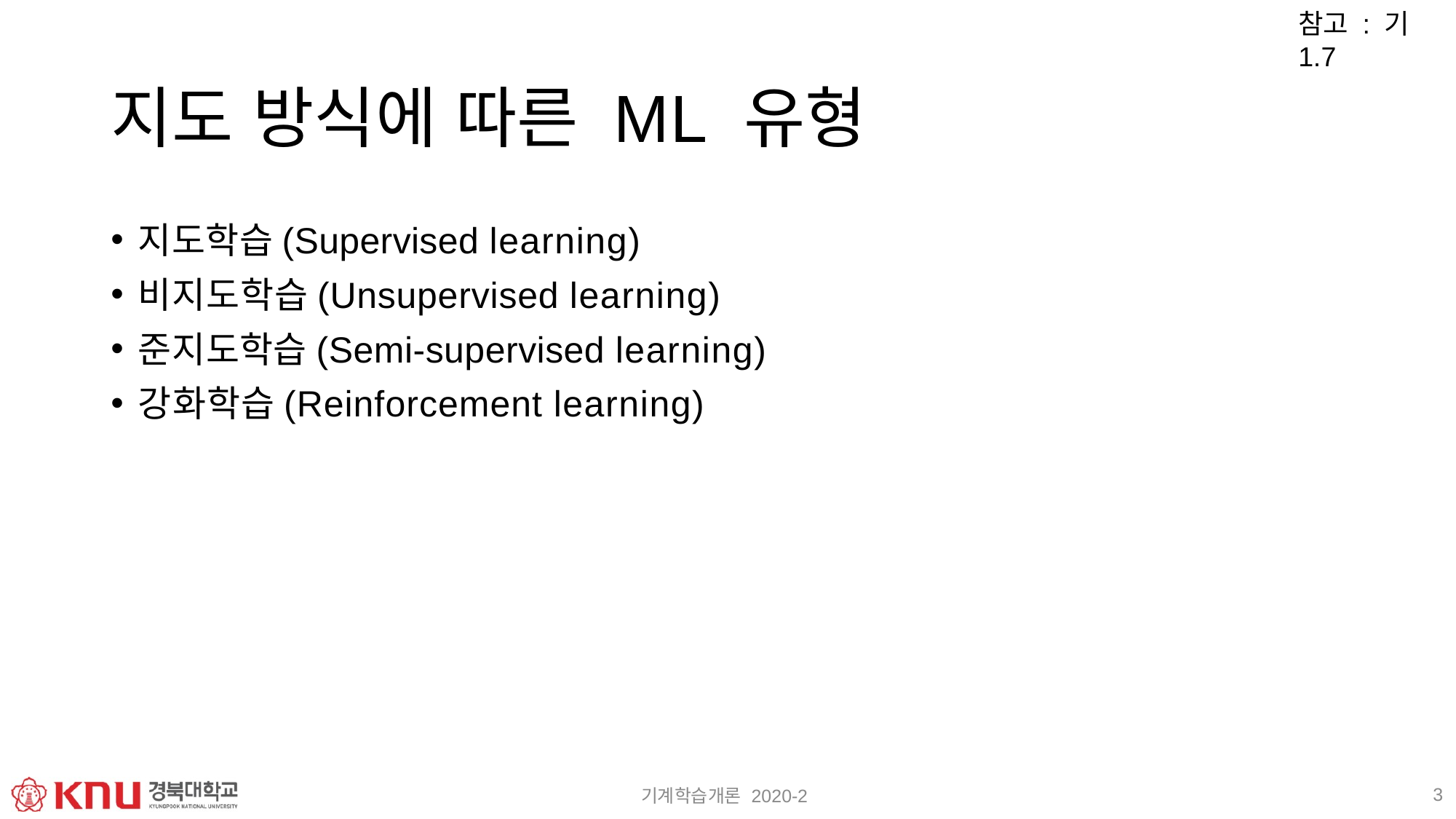

참고 : 기1.7
# 지도 방식에 따른 ML 유형
지도학습(Supervised learning)
비지도학습(Unsupervised learning)
준지도학습(Semi-supervised learning)
강화학습(Reinforcement learning)
3
기계학습개론 2020-2